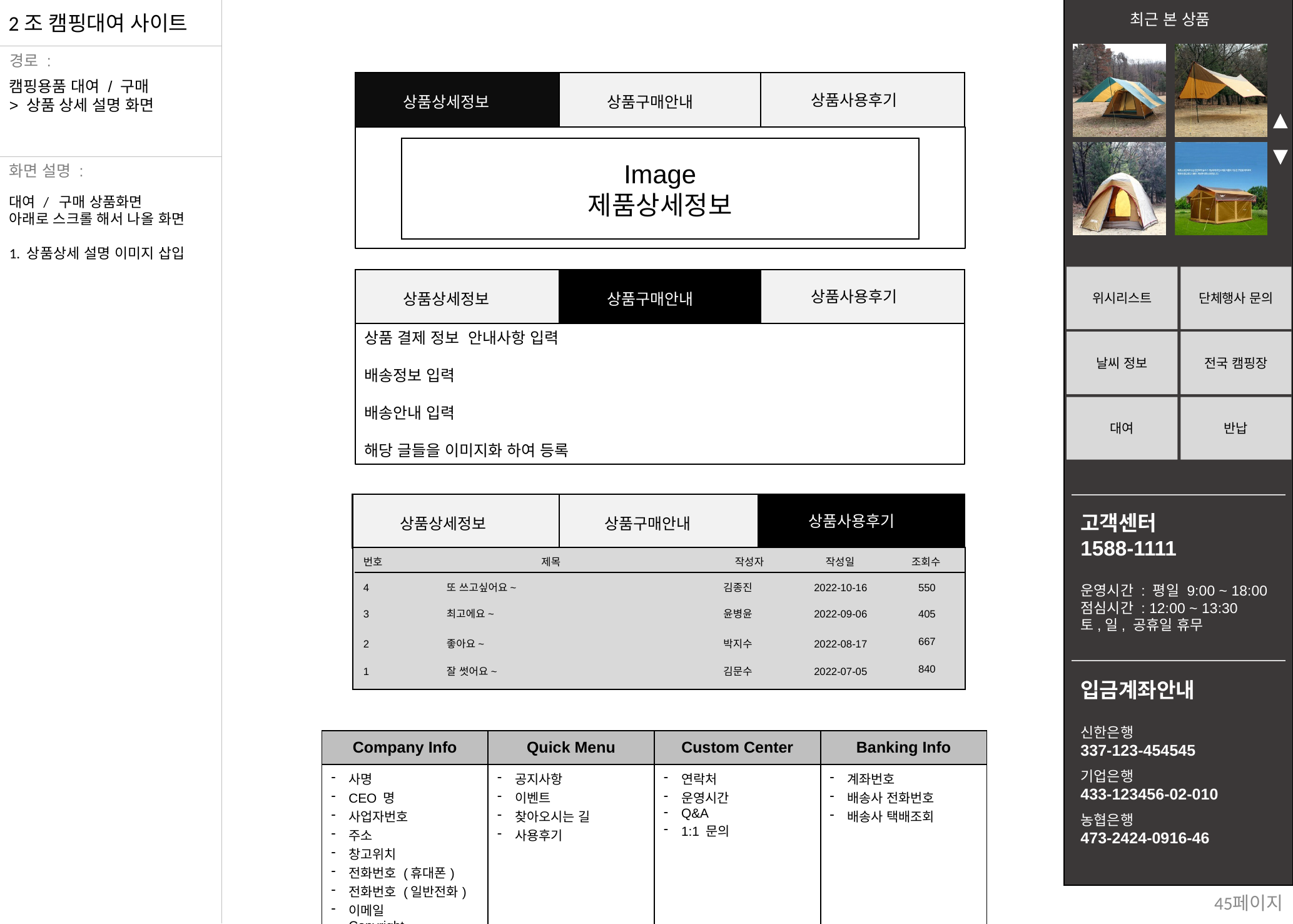

캠핑용품 대여 / 구매
> 상품 상세 설명 화면

상품사용후기
상품상세정보
상품구매안내

Image
제품상세정보
대여 /  구매 상품화면
아래로 스크롤 해서 나올 화면
1. 상품상세 설명 이미지 삽입

상품사용후기
상품상세정보
상품구매안내
상품 결제 정보  안내사항 입력

배송정보 입력

배송안내 입력

해당 글들을 이미지화 하여 등록

상품사용후기
상품상세정보
상품구매안내

번호
제목
작성자
작성일
조회수
4
또 쓰고싶어요~
김종진
2022-10-16
550
3
최고에요~
윤병윤
2022-09-06
405
667
2
좋아요~
박지수
2022-08-17
840
1
잘 썻어요~
김문수
2022-07-05